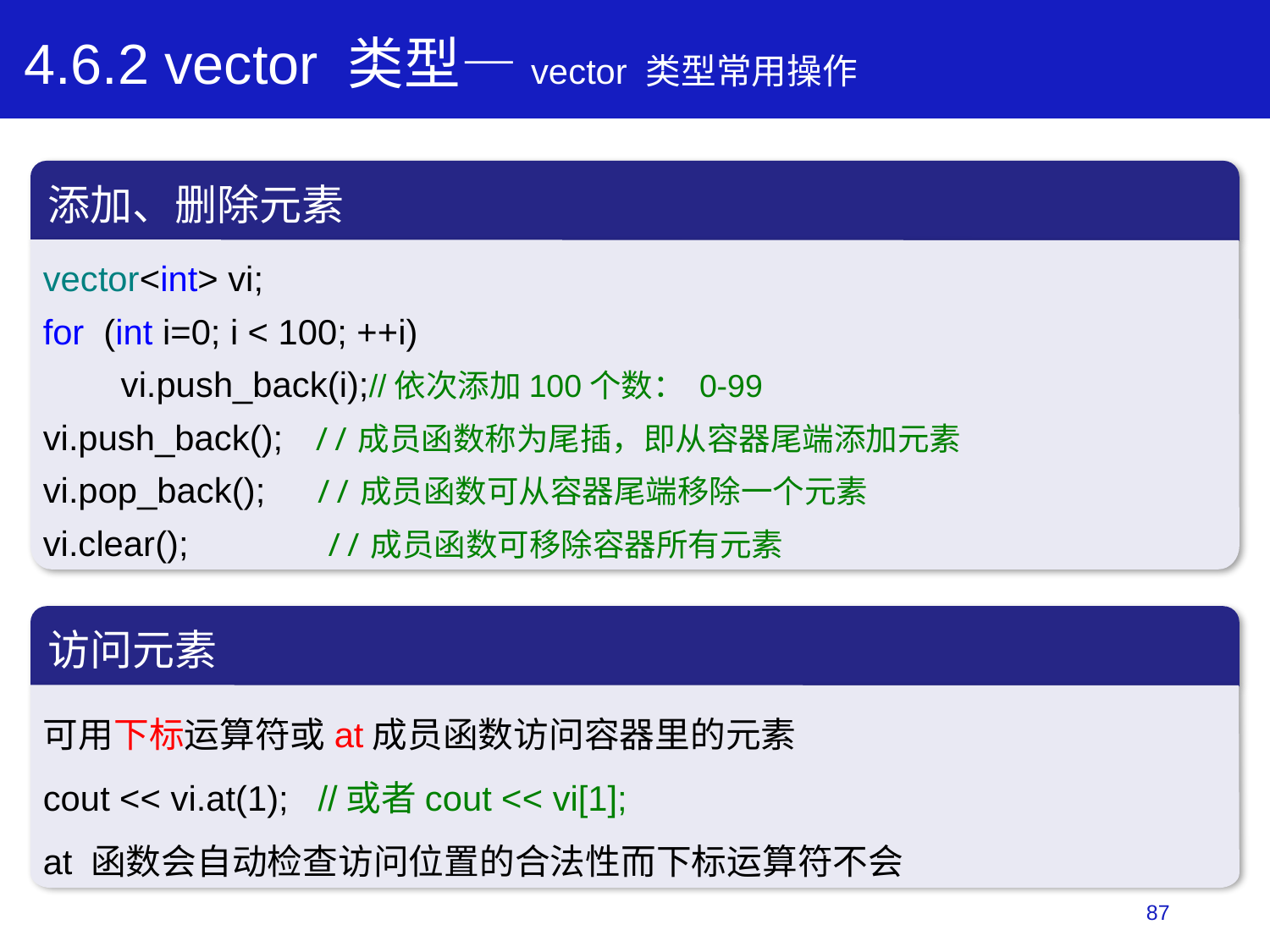

4.6.2 vector 类型—vector 类型常用操作
添加、删除元素
vector<int> vi;
for  (int i=0; i < 100; ++i)
        vi.push_back(i);//依次添加100个数： 0-99
vi.push_back();   //成员函数称为尾插，即从容器尾端添加元素
vi.pop_back();     //成员函数可从容器尾端移除一个元素
vi.clear();              //成员函数可移除容器所有元素
访问元素
可用下标运算符或at成员函数访问容器里的元素
cout << vi.at(1);   //或者cout << vi[1];
at 函数会自动检查访问位置的合法性而下标运算符不会
87